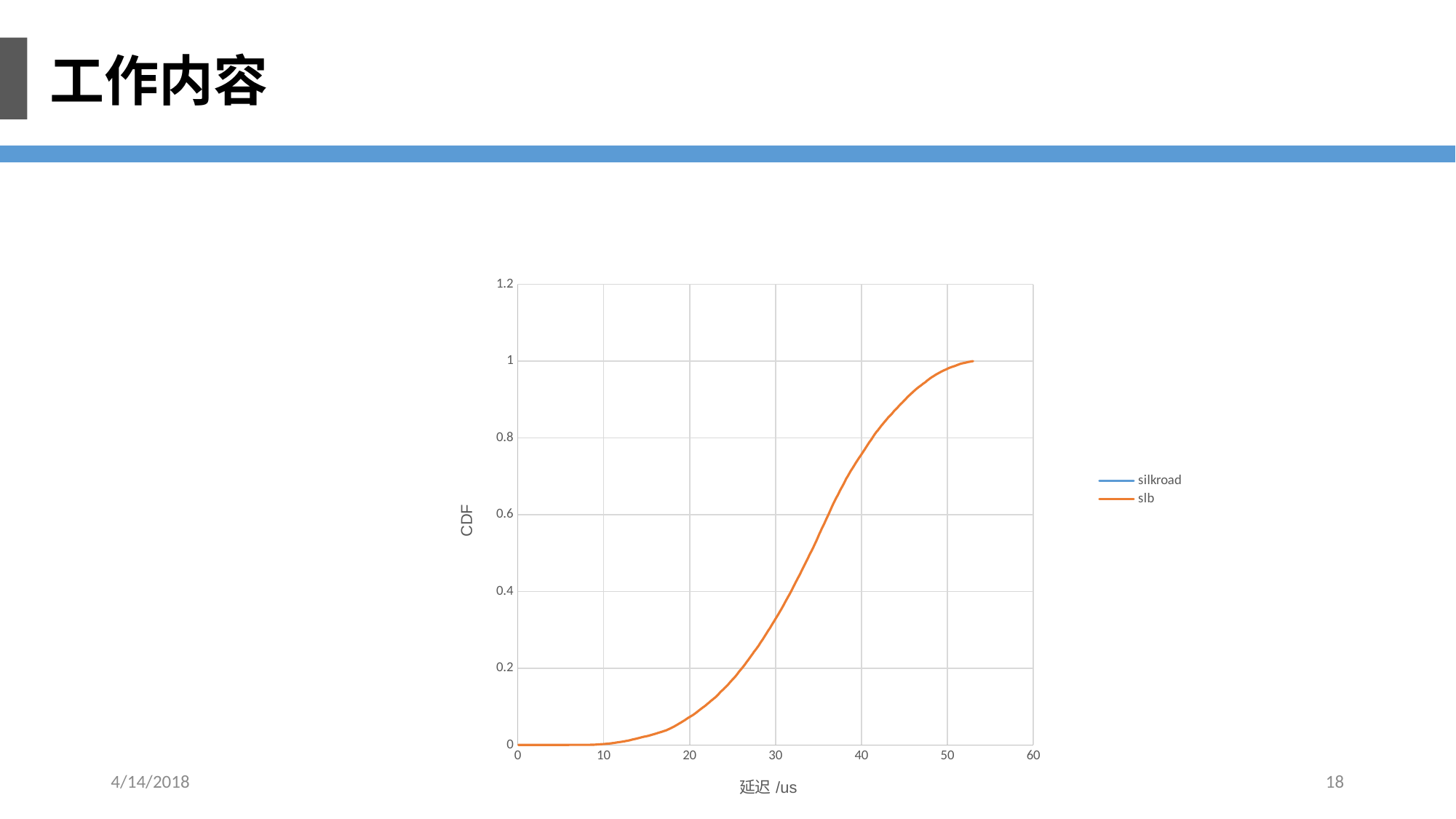

工作内容

### Chart

| Category | silkroad |  |
|---|---|---|

4/14/2018
18